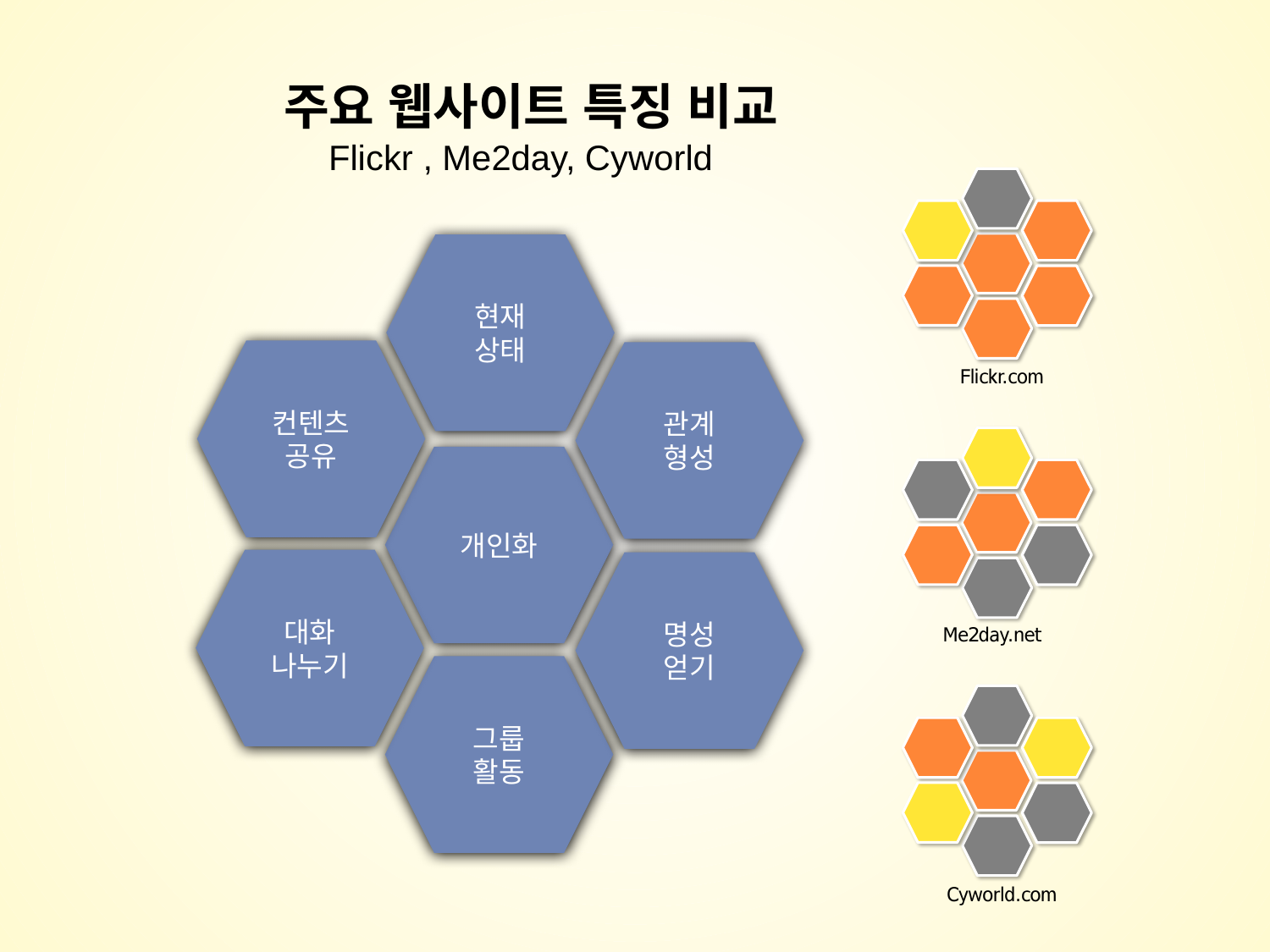

주요 웹사이트 특징 비교
Flickr , Me2day, Cyworld

현재
상태

컨텐츠
공유
관계
형성
Flickr.com

개인화

대화
나누기
명성
얻기

Me2day.net
그룹
활동

Cyworld.com